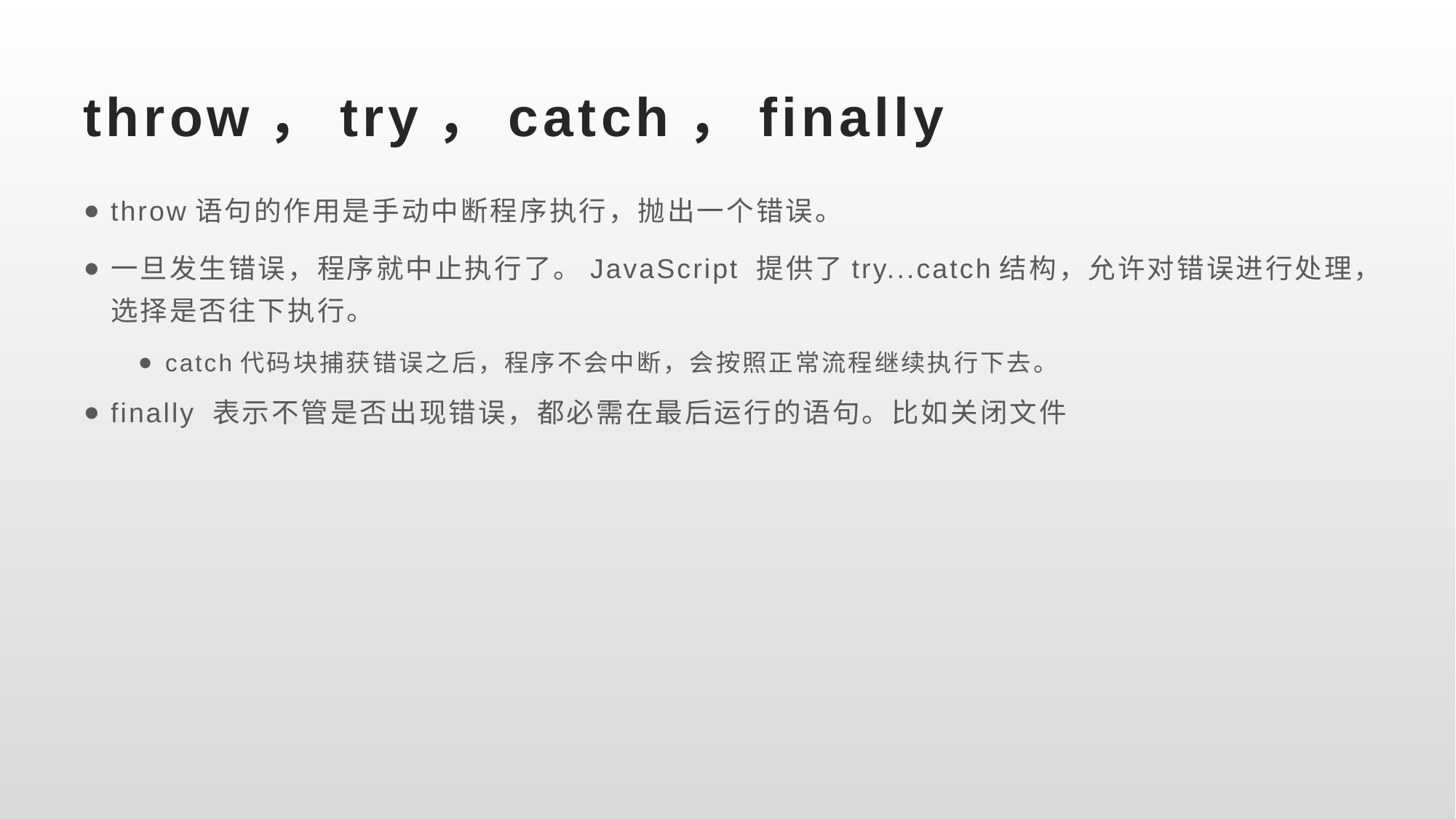

# throw，try，catch，finally
throw语句的作用是手动中断程序执行，抛出一个错误。
一旦发生错误，程序就中止执行了。JavaScript 提供了try...catch结构，允许对错误进行处理，选择是否往下执行。
catch代码块捕获错误之后，程序不会中断，会按照正常流程继续执行下去。
finally 表示不管是否出现错误，都必需在最后运行的语句。比如关闭文件